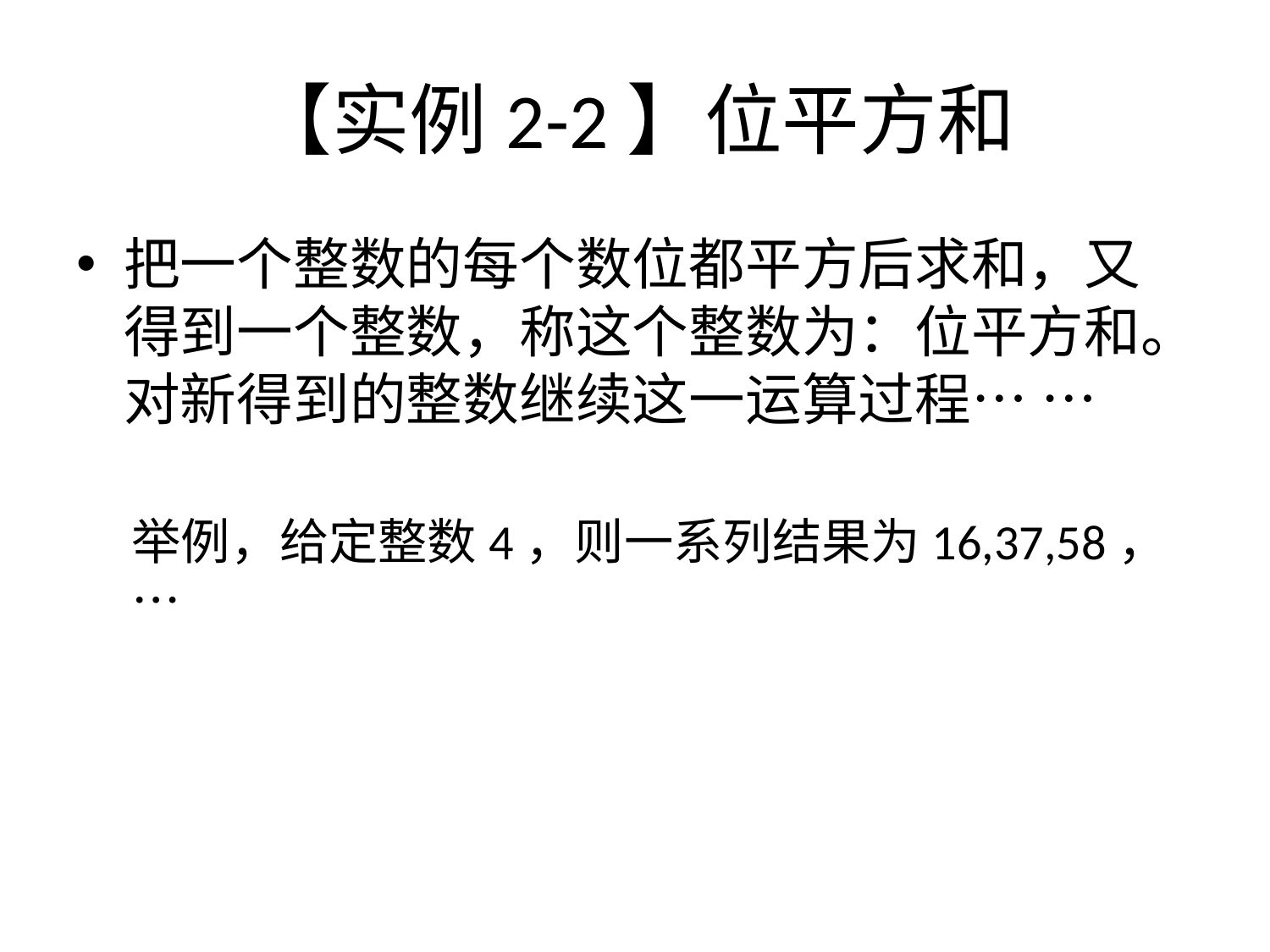

# 【实例2-2】位平方和
把一个整数的每个数位都平方后求和，又得到一个整数，称这个整数为：位平方和。对新得到的整数继续这一运算过程… …

举例，给定整数4，则一系列结果为16,37,58，…